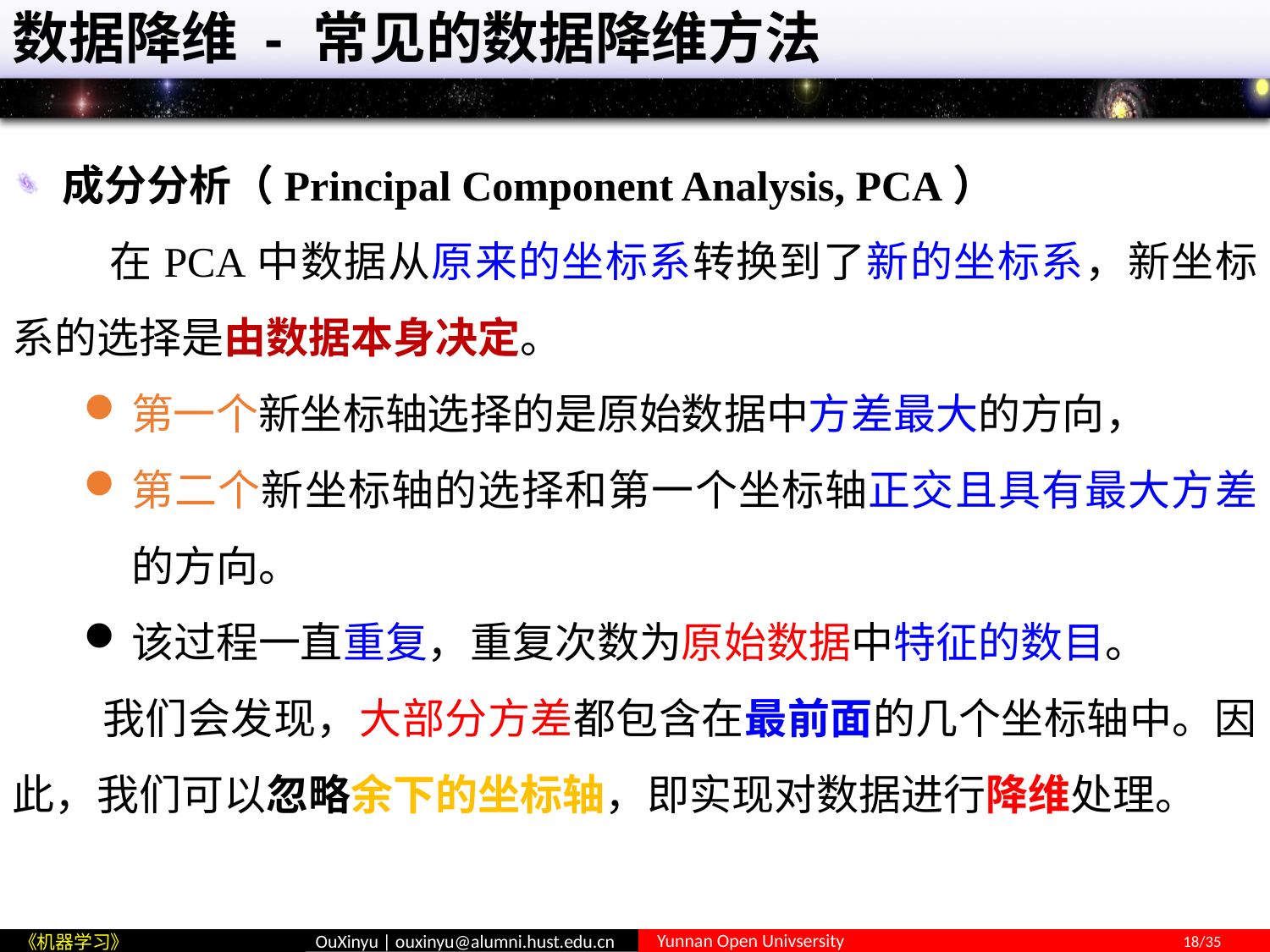

# 数据降维 - 常见的数据降维方法
成分分析（Principal Component Analysis, PCA）
        在PCA中数据从原来的坐标系转换到了新的坐标系，新坐标系的选择是由数据本身决定。
第一个新坐标轴选择的是原始数据中方差最大的方向，
第二个新坐标轴的选择和第一个坐标轴正交且具有最大方差的方向。
该过程一直重复，重复次数为原始数据中特征的数目。
        我们会发现，大部分方差都包含在最前面的几个坐标轴中。因此，我们可以忽略余下的坐标轴，即实现对数据进行降维处理。